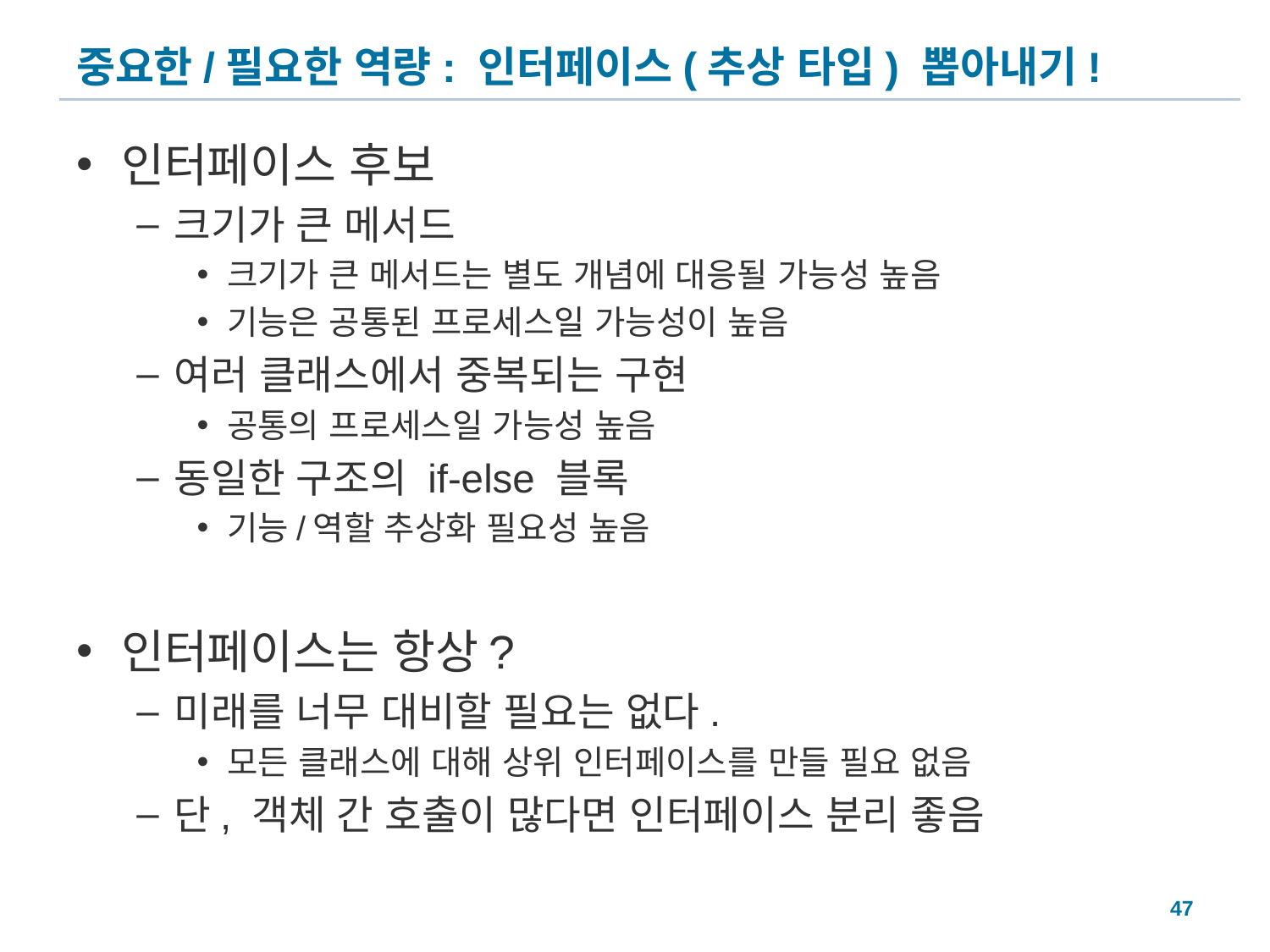

# 중요한/필요한 역량: 인터페이스(추상 타입) 뽑아내기!
인터페이스 후보
크기가 큰 메서드
크기가 큰 메서드는 별도 개념에 대응될 가능성 높음
기능은 공통된 프로세스일 가능성이 높음
여러 클래스에서 중복되는 구현
공통의 프로세스일 가능성 높음
동일한 구조의 if-else 블록
기능/역할 추상화 필요성 높음

인터페이스는 항상?
미래를 너무 대비할 필요는 없다.
모든 클래스에 대해 상위 인터페이스를 만들 필요 없음
단, 객체 간 호출이 많다면 인터페이스 분리 좋음
47